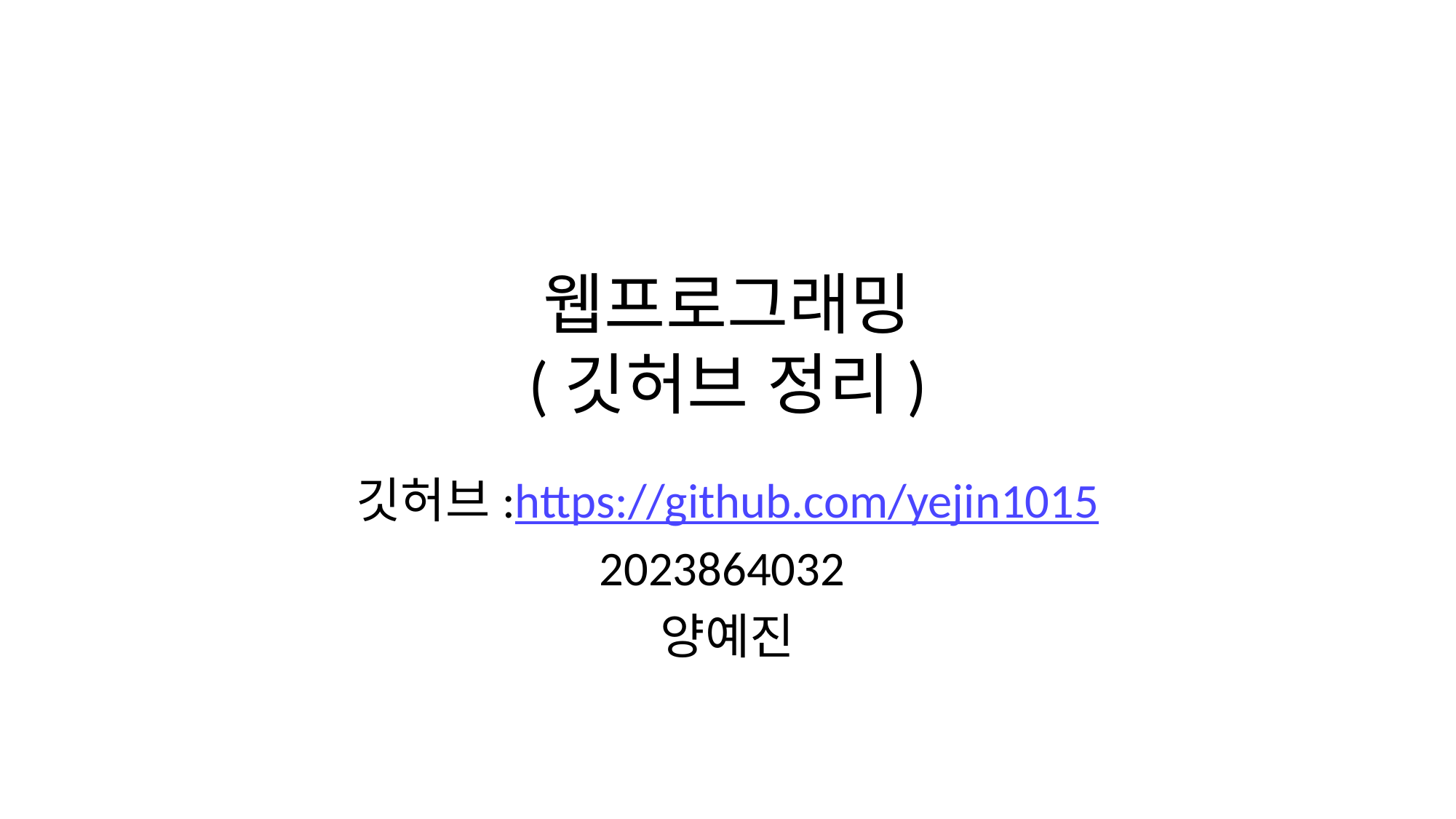

# 웹프로그래밍 (깃허브 정리)
깃허브:https://github.com/yejin1015
2023864032
양예진